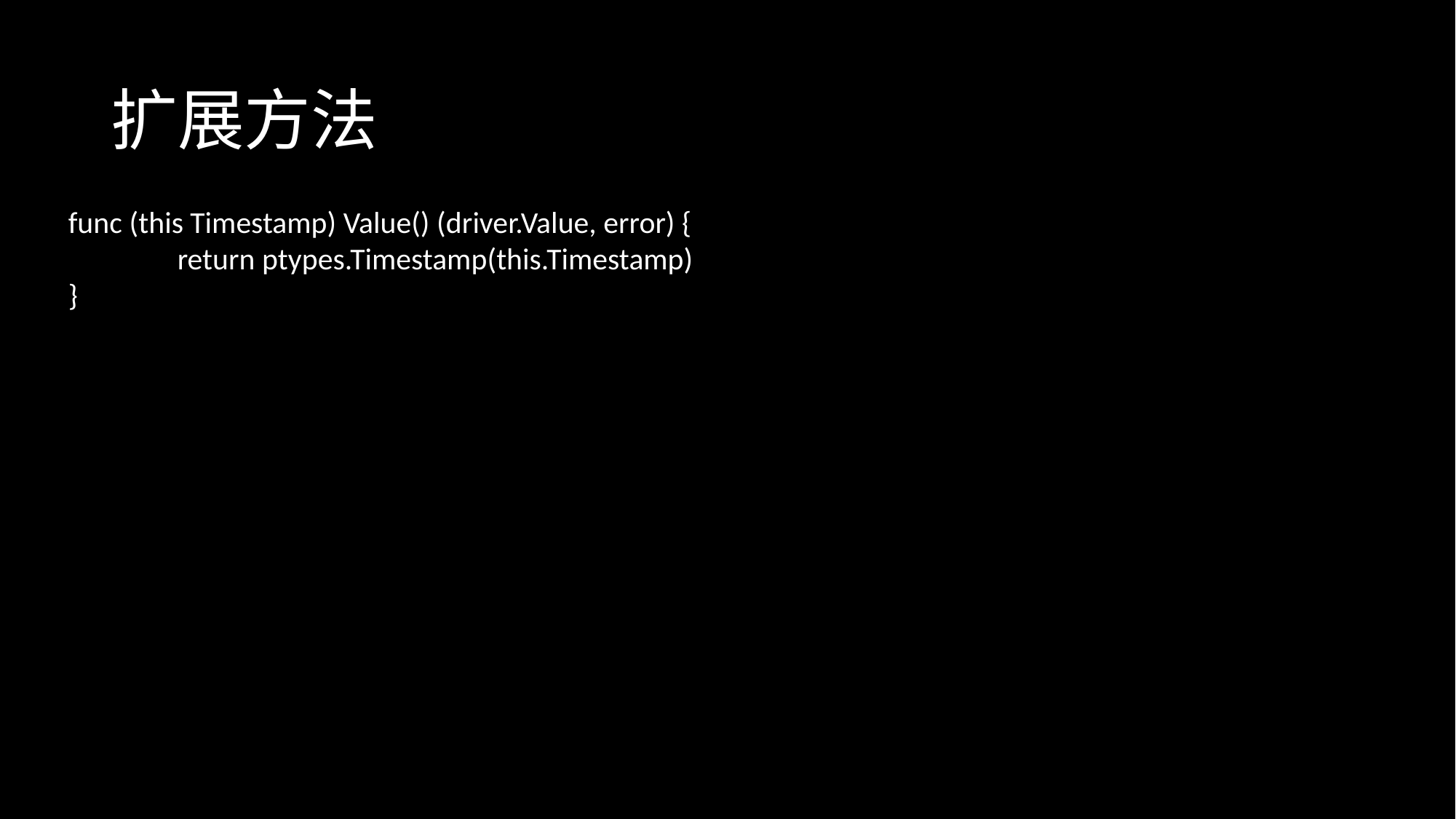

# 扩展方法
func (this Timestamp) Value() (driver.Value, error) {
	return ptypes.Timestamp(this.Timestamp)
}